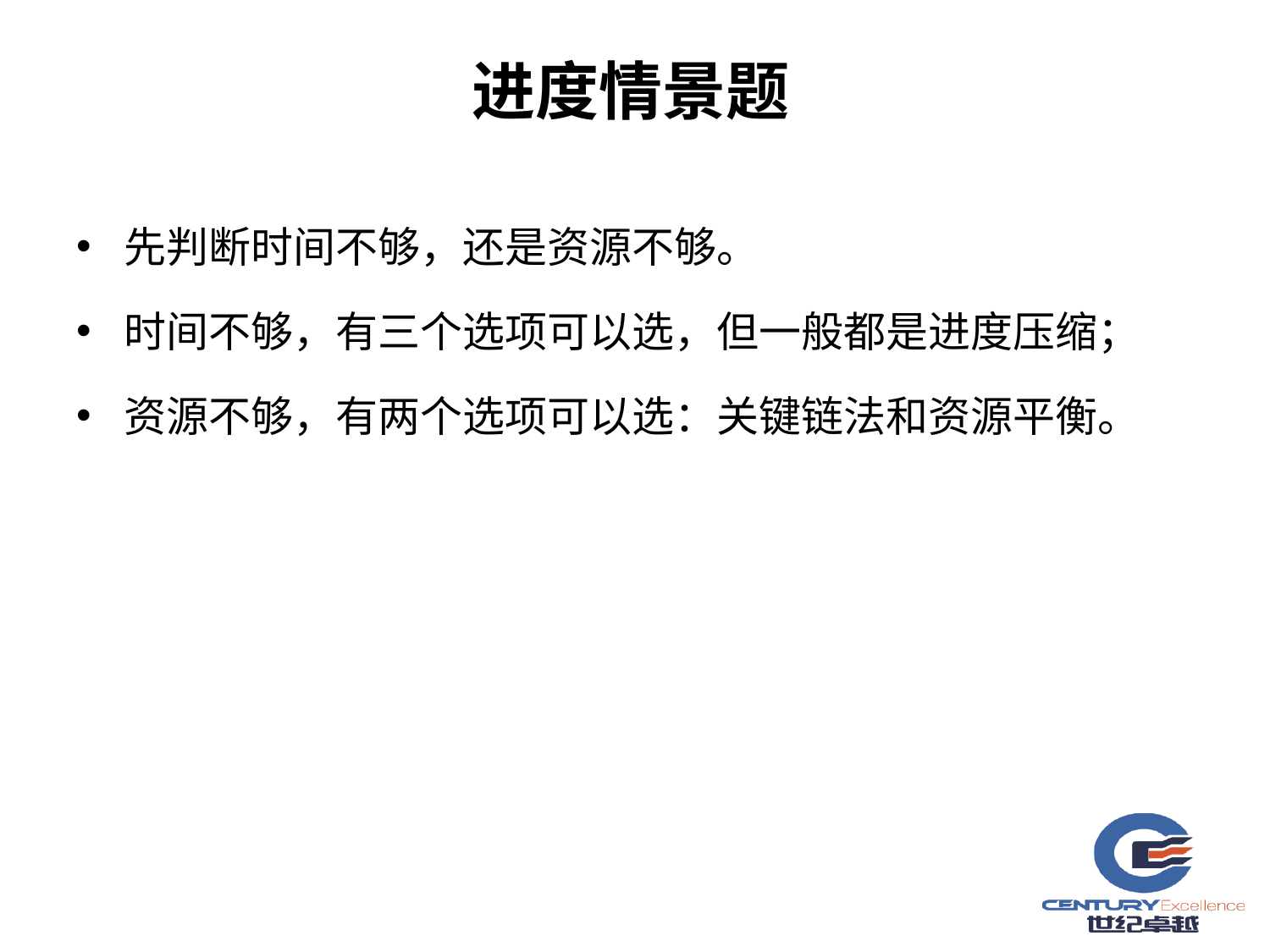

# 进度情景题
先判断时间不够，还是资源不够。
时间不够，有三个选项可以选，但一般都是进度压缩；
资源不够，有两个选项可以选：关键链法和资源平衡。